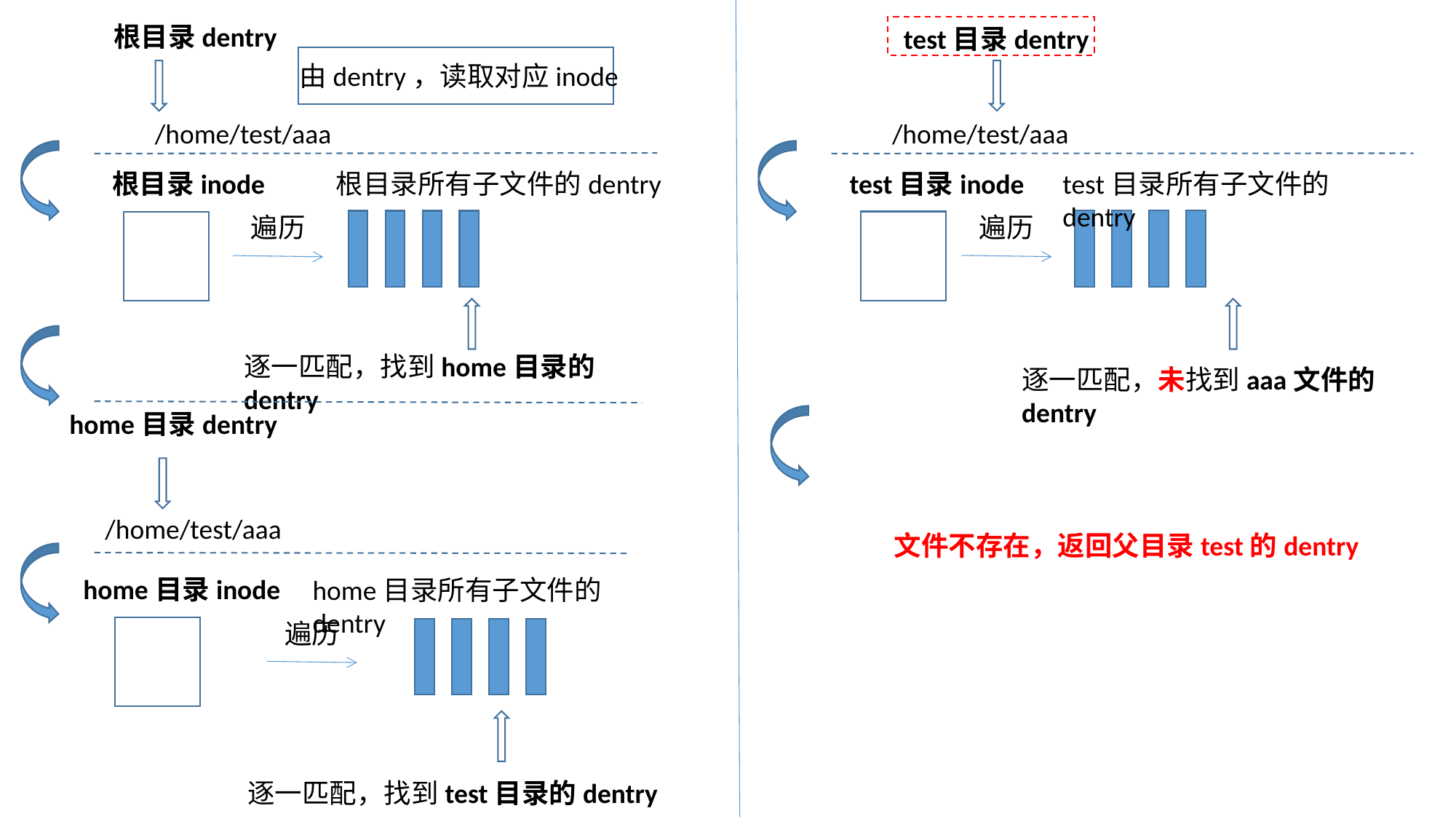

根目录dentry
test目录dentry

由dentry，读取对应inode

/home/test/aaa
/home/test/aaa

test目录inode
test目录所有子文件的dentry
根目录inode
根目录所有子文件的dentry
遍历
遍历

逐一匹配，找到home目录的dentry
逐一匹配，未找到aaa文件的dentry
home目录dentry

/home/test/aaa
文件不存在，返回父目录test的dentry

home目录inode
home目录所有子文件的dentry
遍历

逐一匹配，找到test目录的dentry